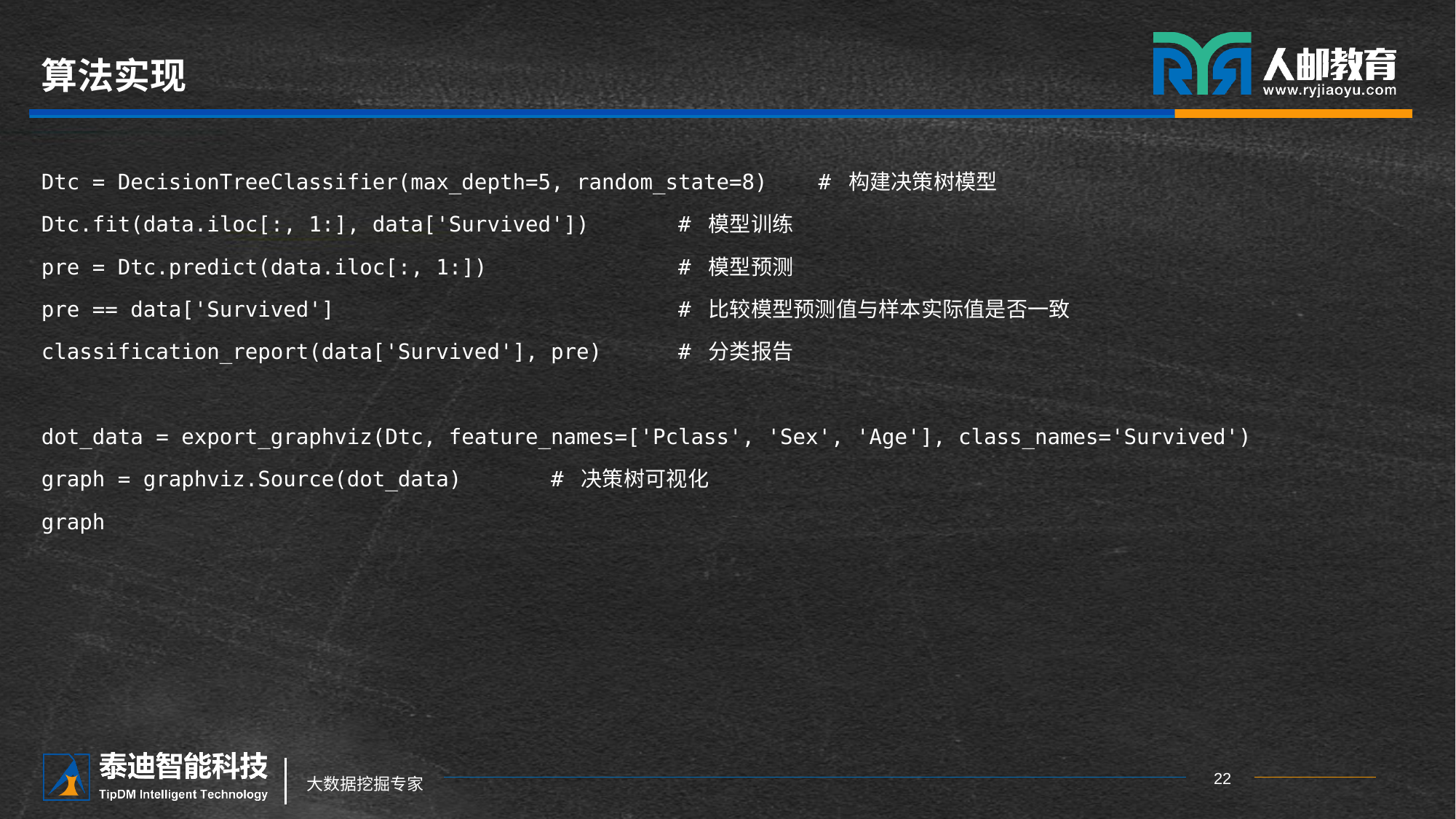

# 算法实现
Dtc = DecisionTreeClassifier(max_depth=5, random_state=8)    # 构建决策树模型
Dtc.fit(data.iloc[:, 1:], data['Survived'])       # 模型训练
pre = Dtc.predict(data.iloc[:, 1:])               # 模型预测
pre == data['Survived']                           # 比较模型预测值与样本实际值是否一致
classification_report(data['Survived'], pre)      # 分类报告

dot_data = export_graphviz(Dtc, feature_names=['Pclass', 'Sex', 'Age'], class_names='Survived')
graph = graphviz.Source(dot_data)       # 决策树可视化
graph